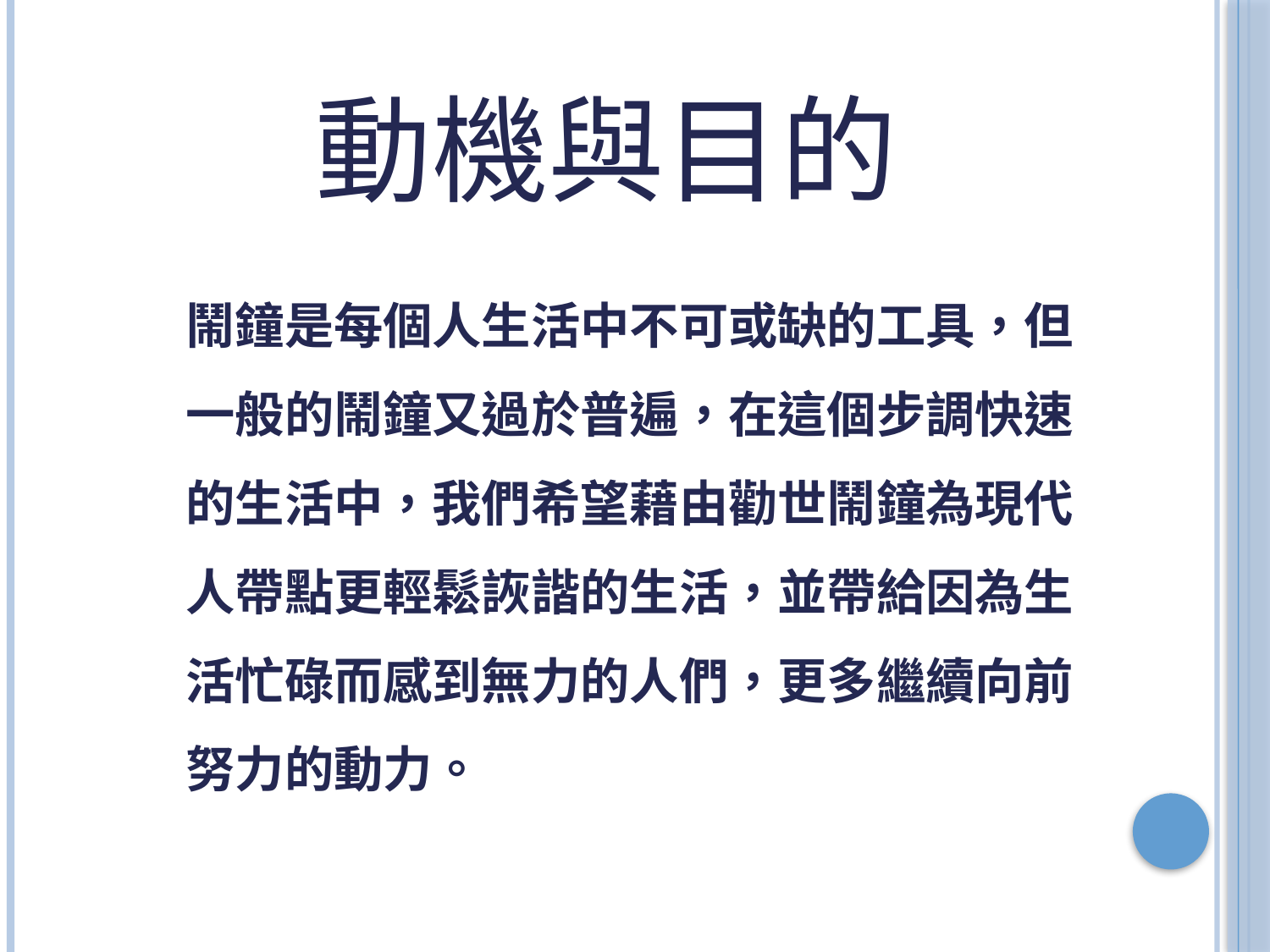

# 動機與目的
鬧鐘是每個人生活中不可或缺的工具，但一般的鬧鐘又過於普遍，在這個步調快速的生活中，我們希望藉由勸世鬧鐘為現代人帶點更輕鬆詼諧的生活，並帶給因為生活忙碌而感到無力的人們，更多繼續向前努力的動力。